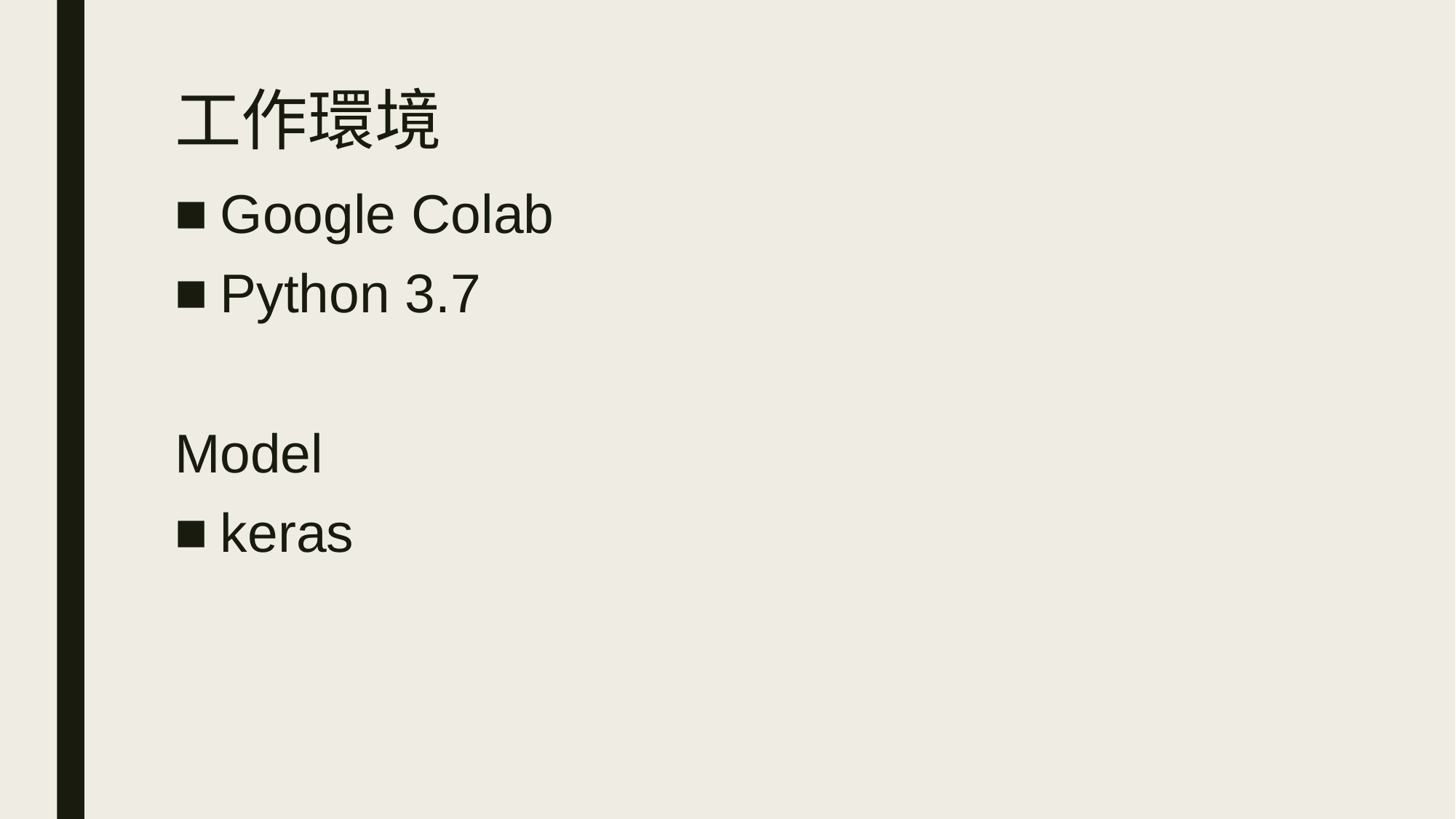

# 工作環境
Google Colab
Python 3.7

Model
keras